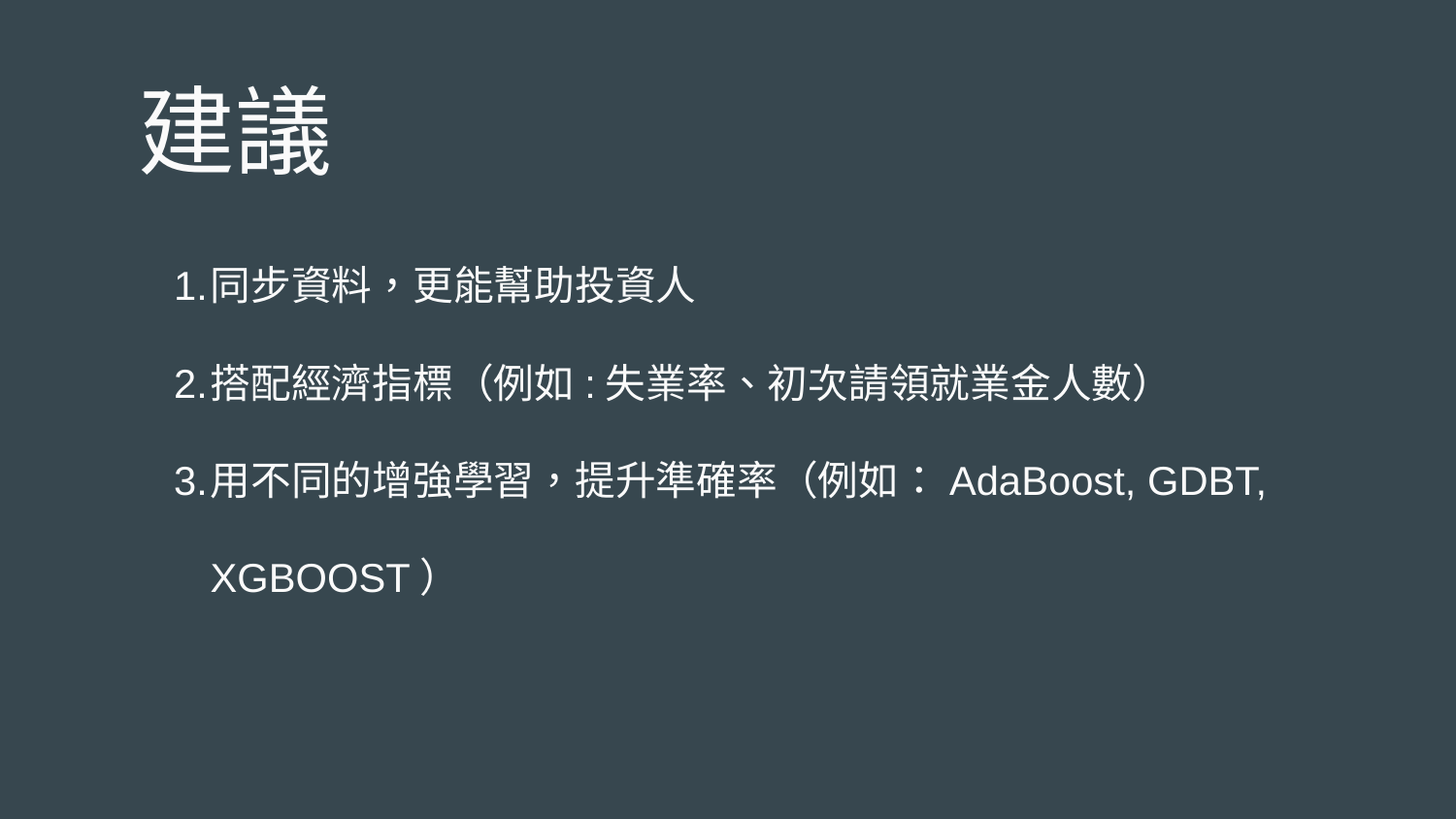

# 建議
同步資料，更能幫助投資人
搭配經濟指標（例如:失業率、初次請領就業金人數）
用不同的增強學習，提升準確率（例如：AdaBoost, GDBT, XGBOOST）